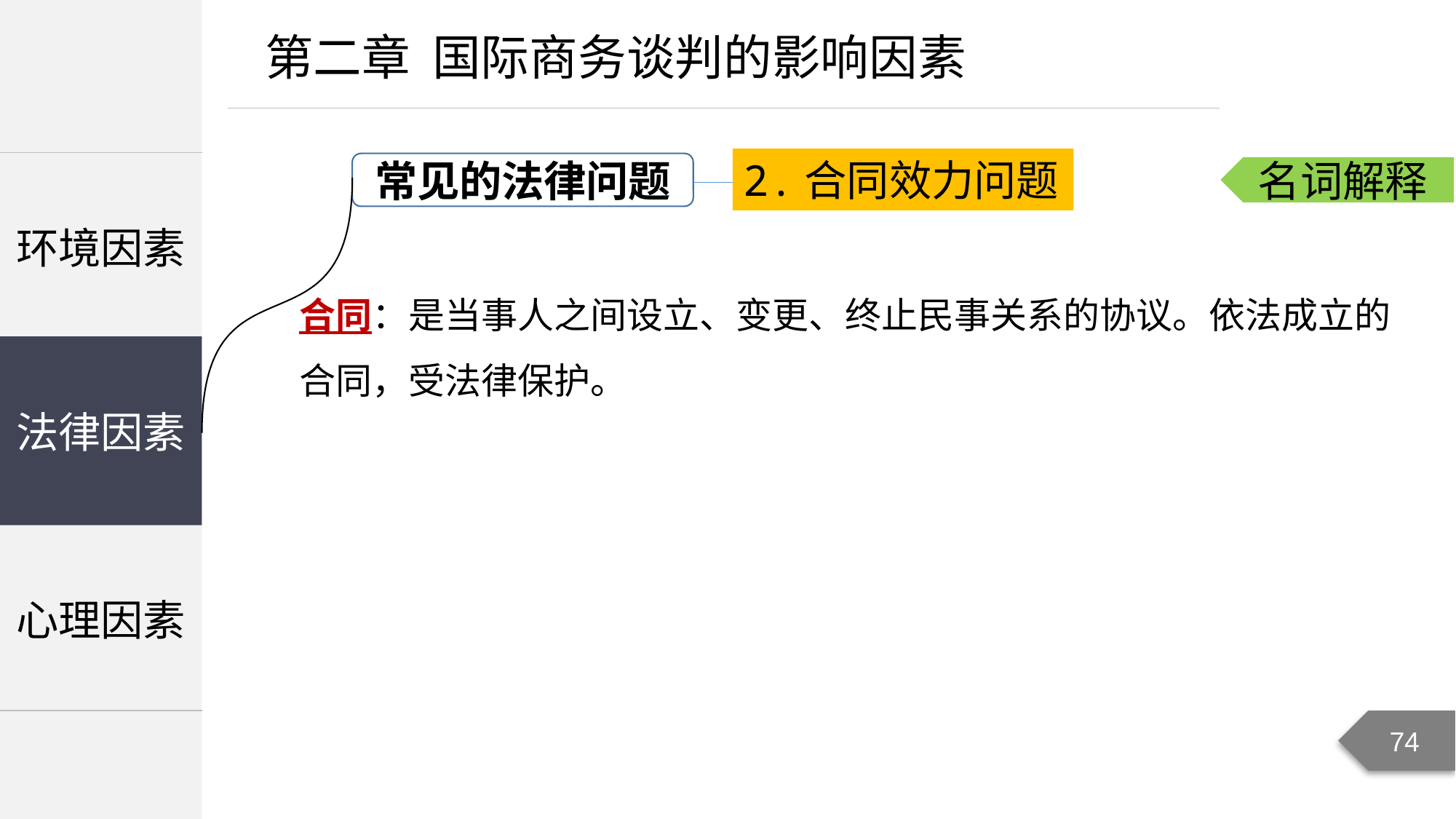

第二章  国际商务谈判的影响因素
2.合同效力问题
常见的法律问题
| 环境因素 |
| --- |
| 法律因素 |
| 心理因素 |
名词解释
合同：是当事人之间设立、变更、终止民事关系的协议。依法成立的合同，受法律保护。

法律因素

74